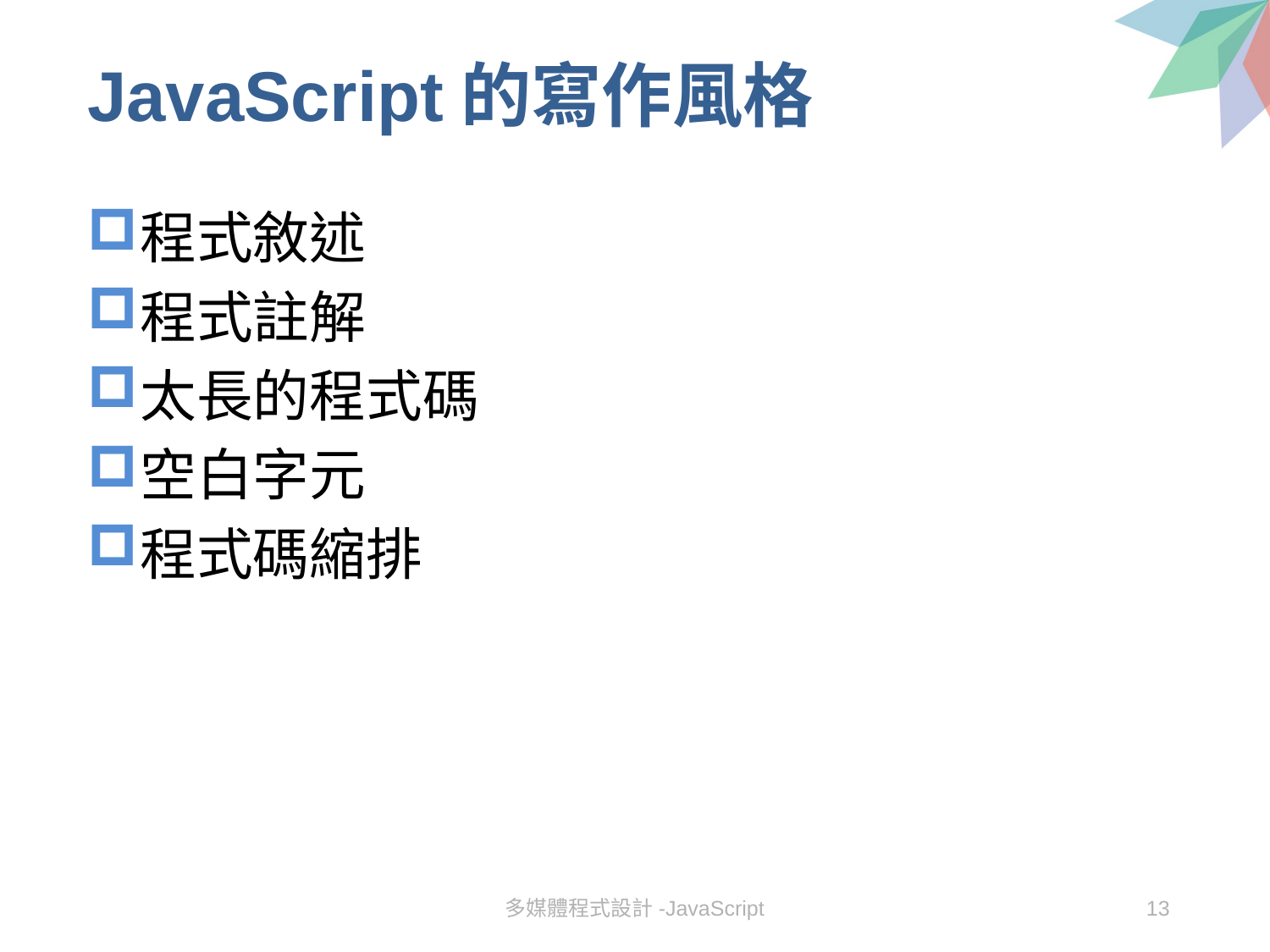

# JavaScript的寫作風格
程式敘述
程式註解
太長的程式碼
空白字元
程式碼縮排
多媒體程式設計-JavaScript
13